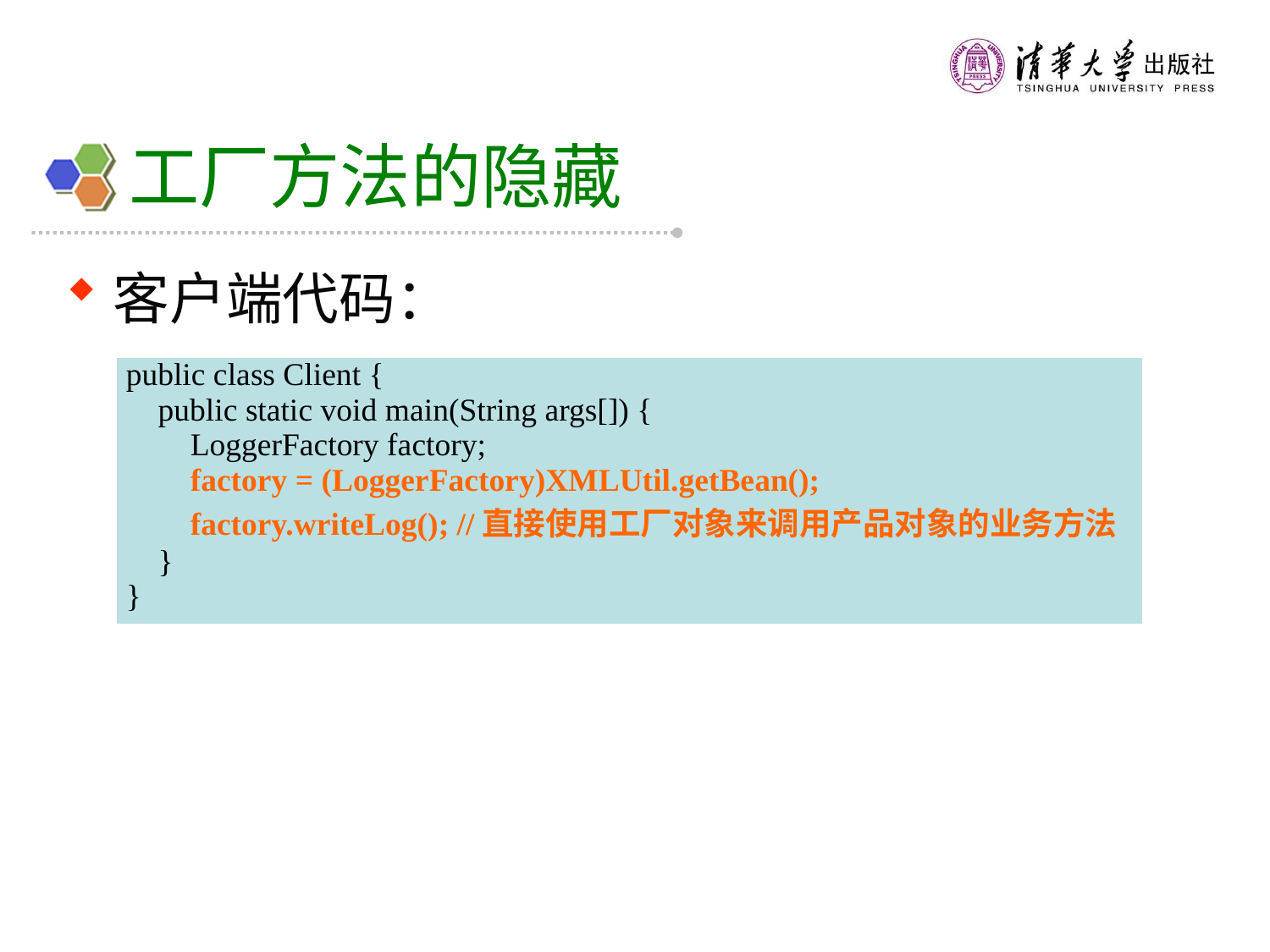

# 工厂方法的隐藏
客户端代码：

| public class Client { public static void main(String args[]) { LoggerFactory factory; factory = (LoggerFactory)XMLUtil.getBean(); factory.writeLog(); //直接使用工厂对象来调用产品对象的业务方法 } } |
| --- |